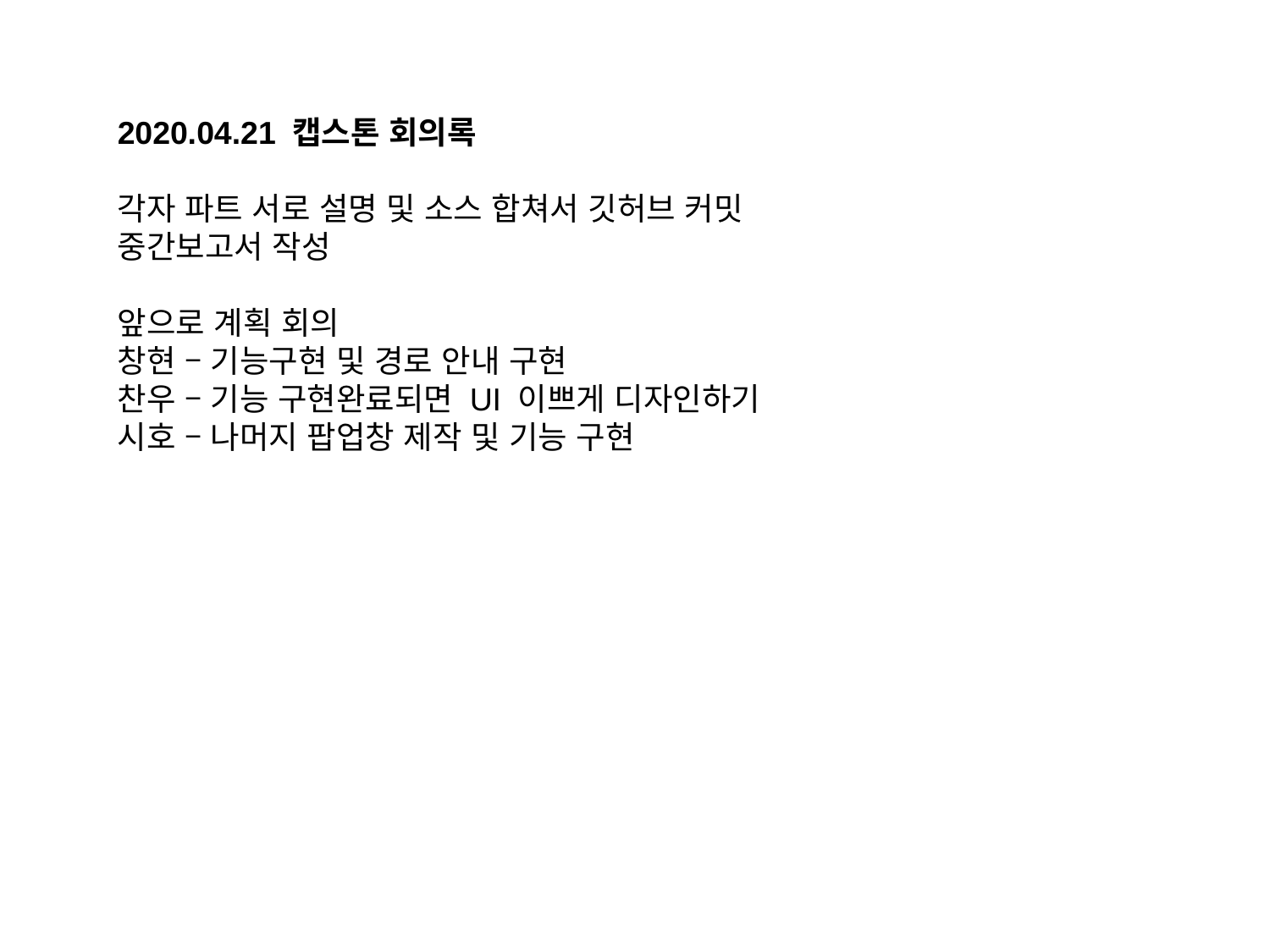

2020.04.21 캡스톤 회의록

각자 파트 서로 설명 및 소스 합쳐서 깃허브 커밋
중간보고서 작성

앞으로 계획 회의
창현 – 기능구현 및 경로 안내 구현
찬우 – 기능 구현완료되면 UI 이쁘게 디자인하기
시호 – 나머지 팝업창 제작 및 기능 구현